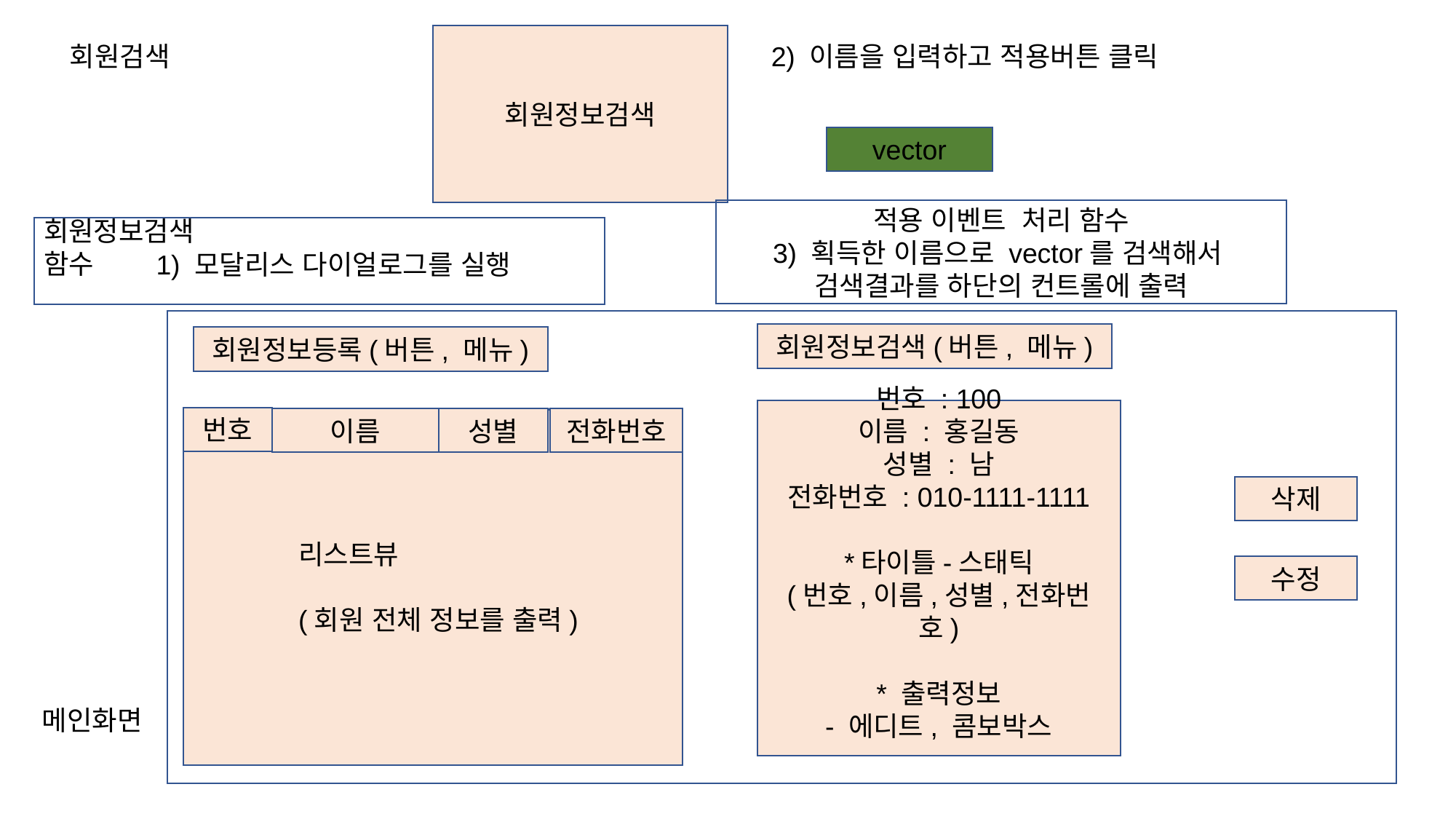

회원정보검색
회원검색
2) 이름을 입력하고 적용버튼 클릭
vector
적용 이벤트  처리 함수
3) 획득한 이름으로 vector를 검색해서
검색결과를 하단의 컨트롤에 출력
회원정보검색
함수

1) 모달리스 다이얼로그를 실행

회원정보검색(버튼, 메뉴)
회원정보등록(버튼, 메뉴)
번호 : 100
이름 : 홍길동
성별 : 남
전화번호 : 010-1111-1111

*타이틀-스태틱
(번호,이름,성별,전화번호)

* 출력정보
- 에디트, 콤보박스

번호
이름
성별
전화번호

삭제
리스트뷰

(회원 전체 정보를 출력)
수정
메인화면